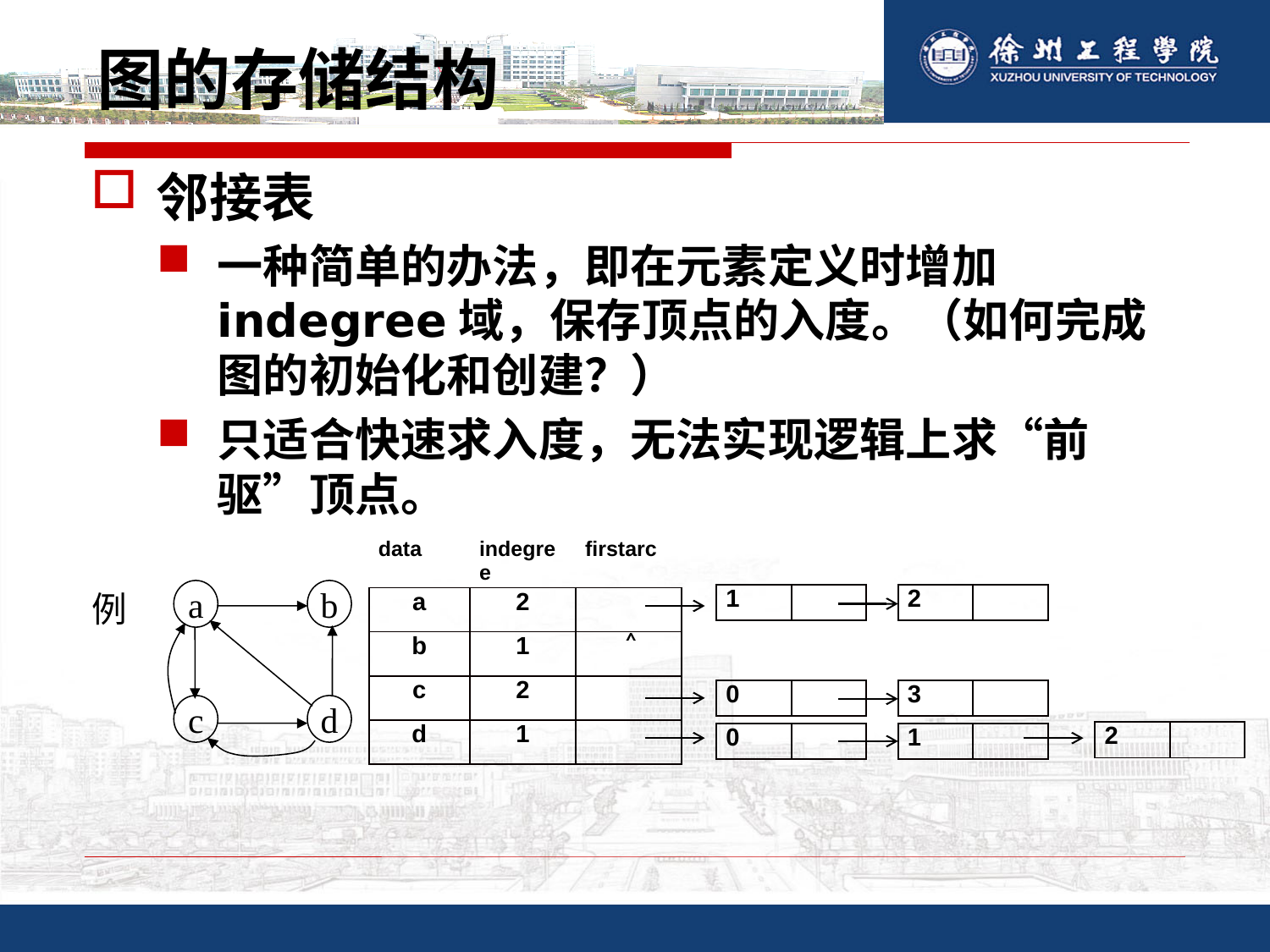

# 图的存储结构
邻接表
一种简单的办法，即在元素定义时增加indegree域，保存顶点的入度。（如何完成图的初始化和创建？）
只适合快速求入度，无法实现逻辑上求“前驱”顶点。

| data | indegree | firstarc |
| --- | --- | --- |
| a | 2 |  |
| b | 1 | ^ |
| c | 2 |  |
| d | 1 |  |
a
b

c
d

例

| 1 |  |
| --- | --- |
| 2 |  |
| --- | --- |
| 0 |  |
| --- | --- |
| 3 |  |
| --- | --- |
| 2 |  |
| --- | --- |
| 0 |  |
| --- | --- |
| 1 |  |
| --- | --- |